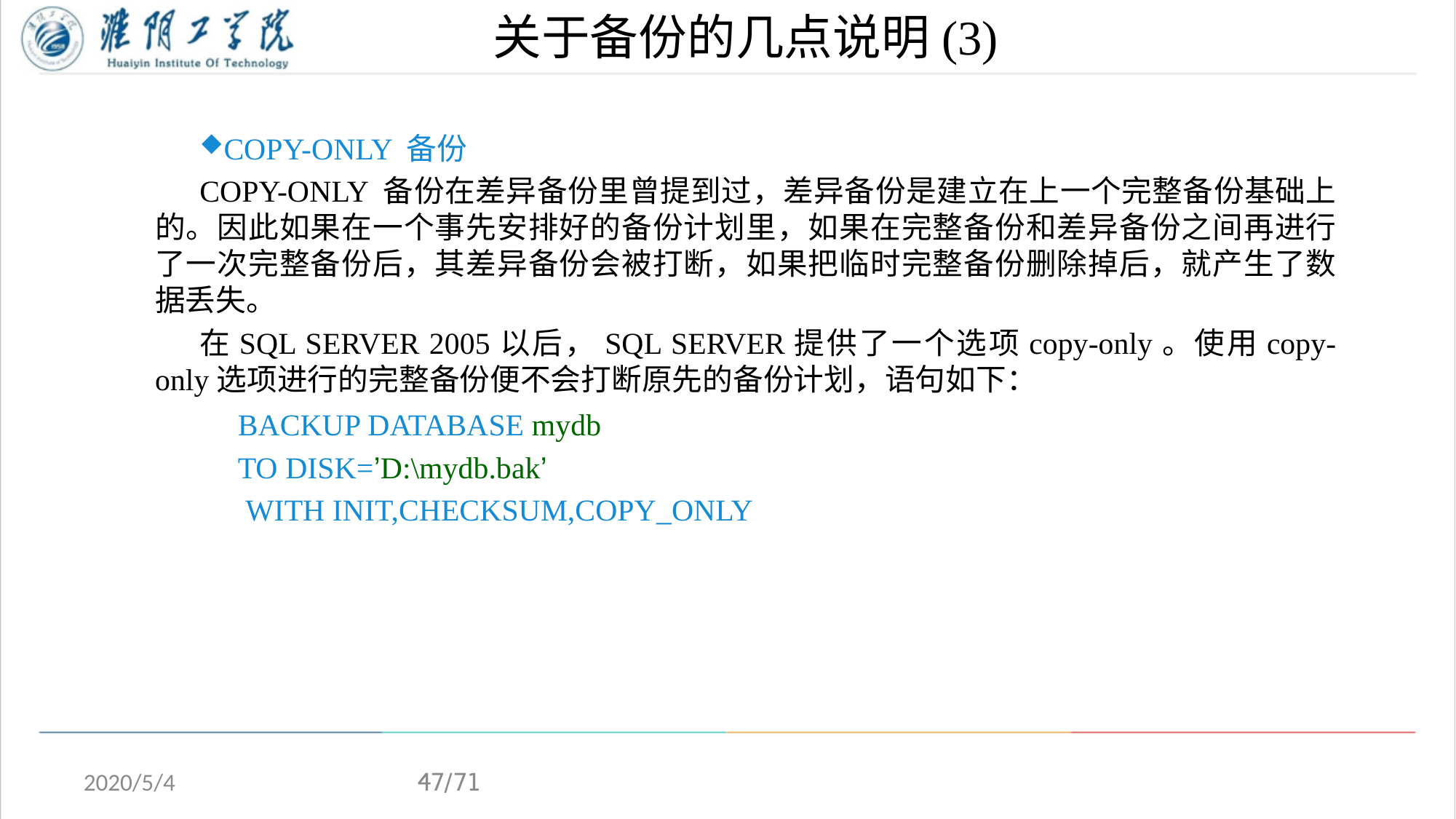

# 关于备份的几点说明(3)
COPY-ONLY 备份
COPY-ONLY 备份在差异备份里曾提到过，差异备份是建立在上一个完整备份基础上的。因此如果在一个事先安排好的备份计划里，如果在完整备份和差异备份之间再进行了一次完整备份后，其差异备份会被打断，如果把临时完整备份删除掉后，就产生了数据丢失。
在SQL SERVER 2005以后，SQL SERVER提供了一个选项copy-only。使用copy-only选项进行的完整备份便不会打断原先的备份计划，语句如下：
     BACKUP DATABASE mydb
     TO DISK=’D:\mydb.bak’
      WITH INIT,CHECKSUM,COPY_ONLY
47/71
2020/5/4